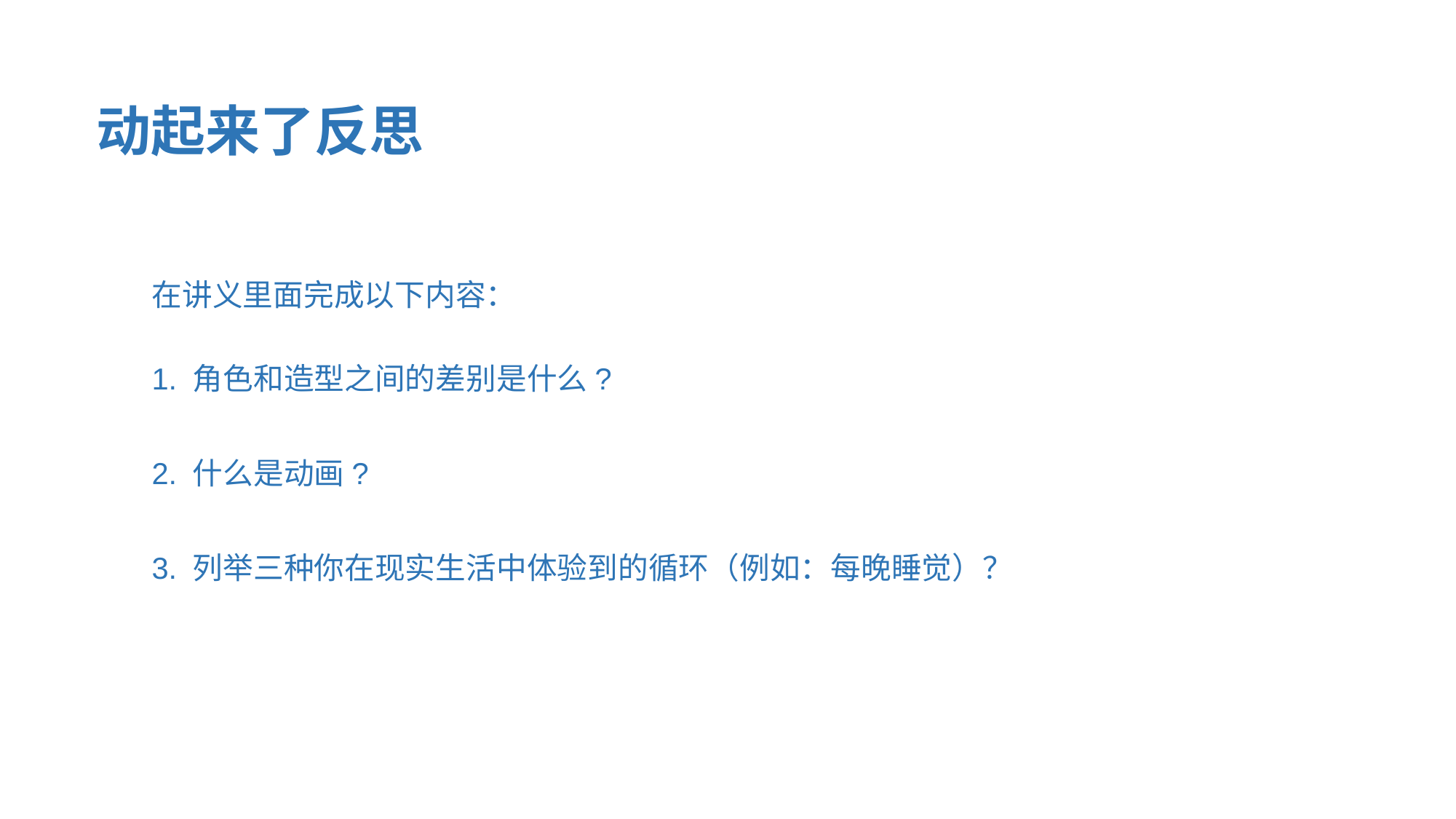

动起来了反思
在讲义里面完成以下内容：

1. 角色和造型之间的差别是什么?

2. 什么是动画?

3. 列举三种你在现实生活中体验到的循环（例如：每晚睡觉）？